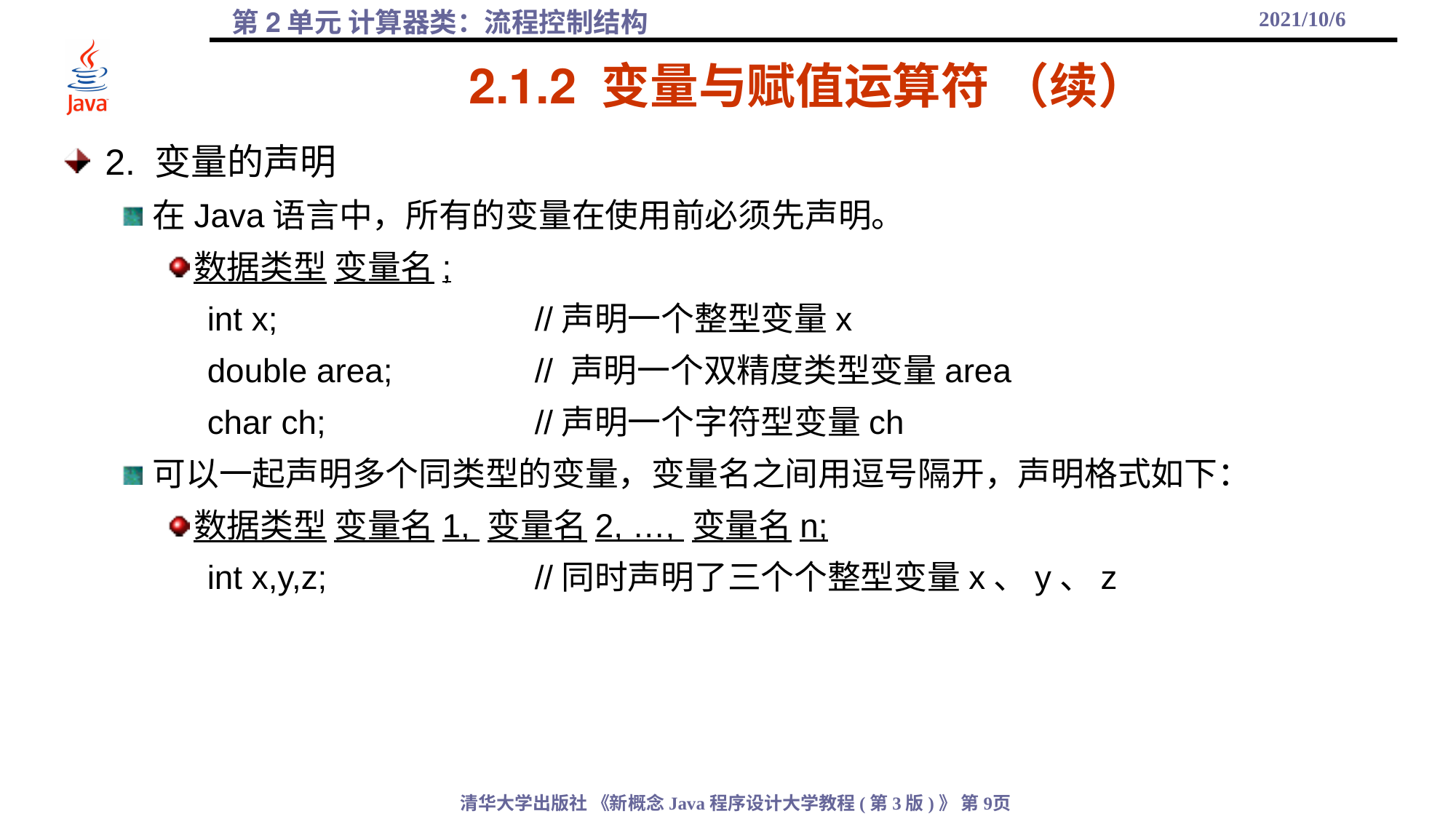

2021/10/6
# 2.1.2 变量与赋值运算符 （续）
2. 变量的声明
在Java语言中，所有的变量在使用前必须先声明。
数据类型 变量名;
int x;			//声明一个整型变量x
double area;		// 声明一个双精度类型变量area
char ch;		//声明一个字符型变量ch
可以一起声明多个同类型的变量，变量名之间用逗号隔开，声明格式如下：
数据类型 变量名1, 变量名2, …, 变量名n;
int x,y,z;		//同时声明了三个个整型变量x、y、z